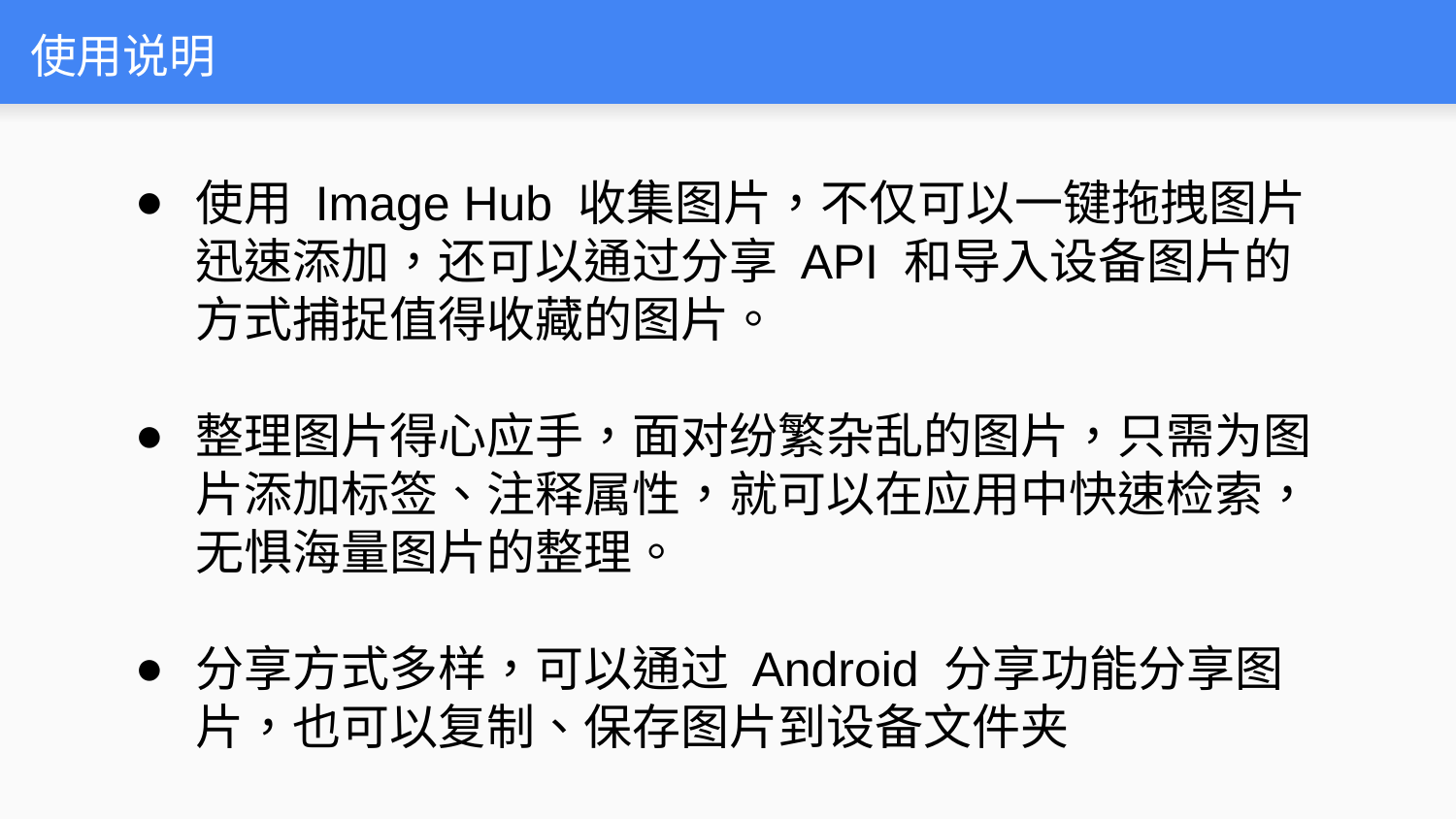

# 使用说明
使用 Image Hub 收集图片，不仅可以一键拖拽图片迅速添加，还可以通过分享 API 和导入设备图片的方式捕捉值得收藏的图片。

整理图片得心应手，面对纷繁杂乱的图片，只需为图片添加标签、注释属性，就可以在应用中快速检索，无惧海量图片的整理。

分享方式多样，可以通过 Android 分享功能分享图片，也可以复制、保存图片到设备文件夹